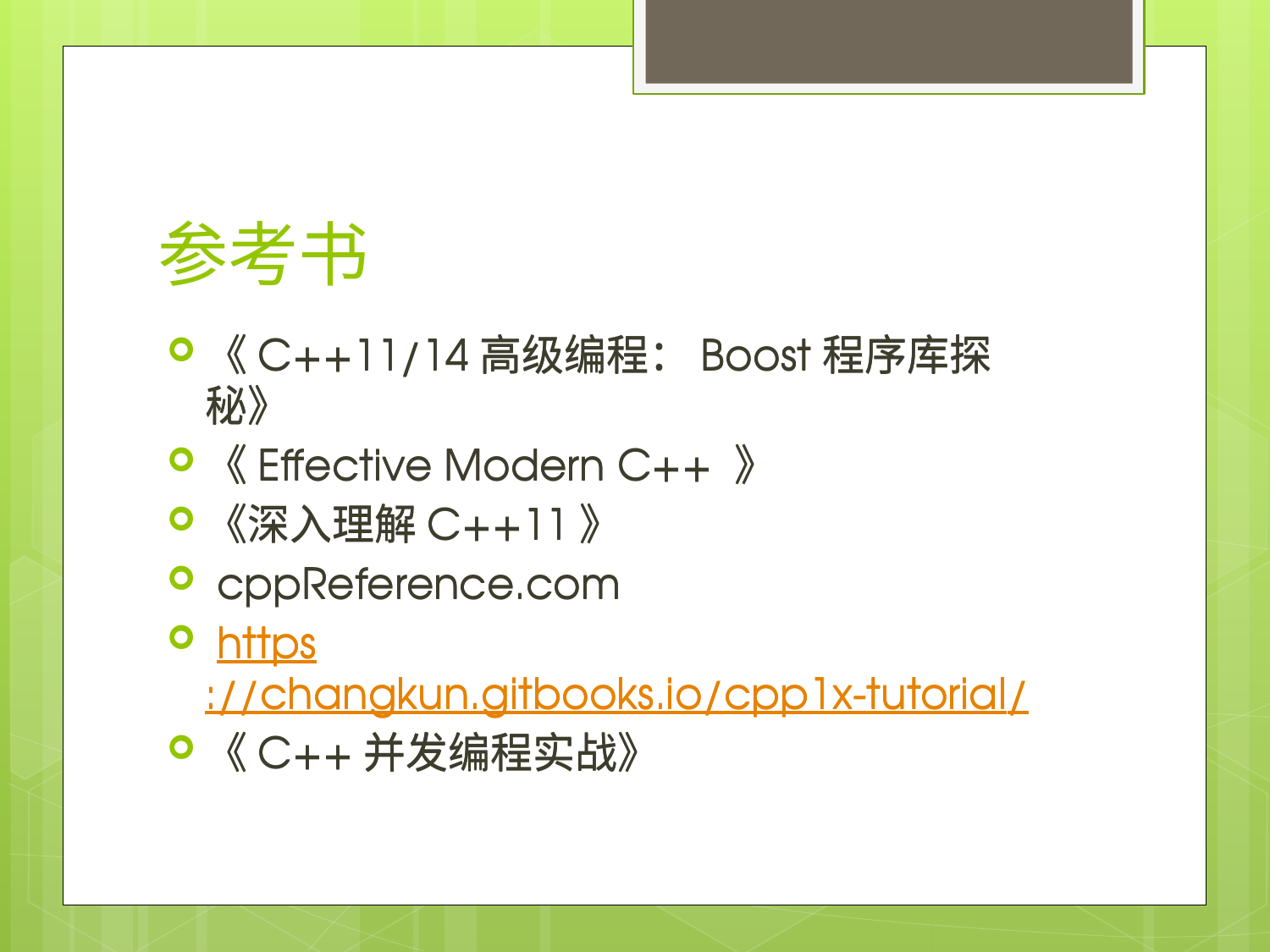

# 参考书
《C++11/14高级编程：Boost程序库探秘》
《Effective Modern C++ 》
《深入理解C++11》
 cppReference.com
 https://changkun.gitbooks.io/cpp1x-tutorial/
《C++并发编程实战》
《C++11/14高级编程：Boost程序库探秘》
《Effective Modern C++ 》
《深入理解C++11》
 cppReference.com
 https://changkun.gitbooks.io/cpp1x-tutorial/
《C++并发编程实战》